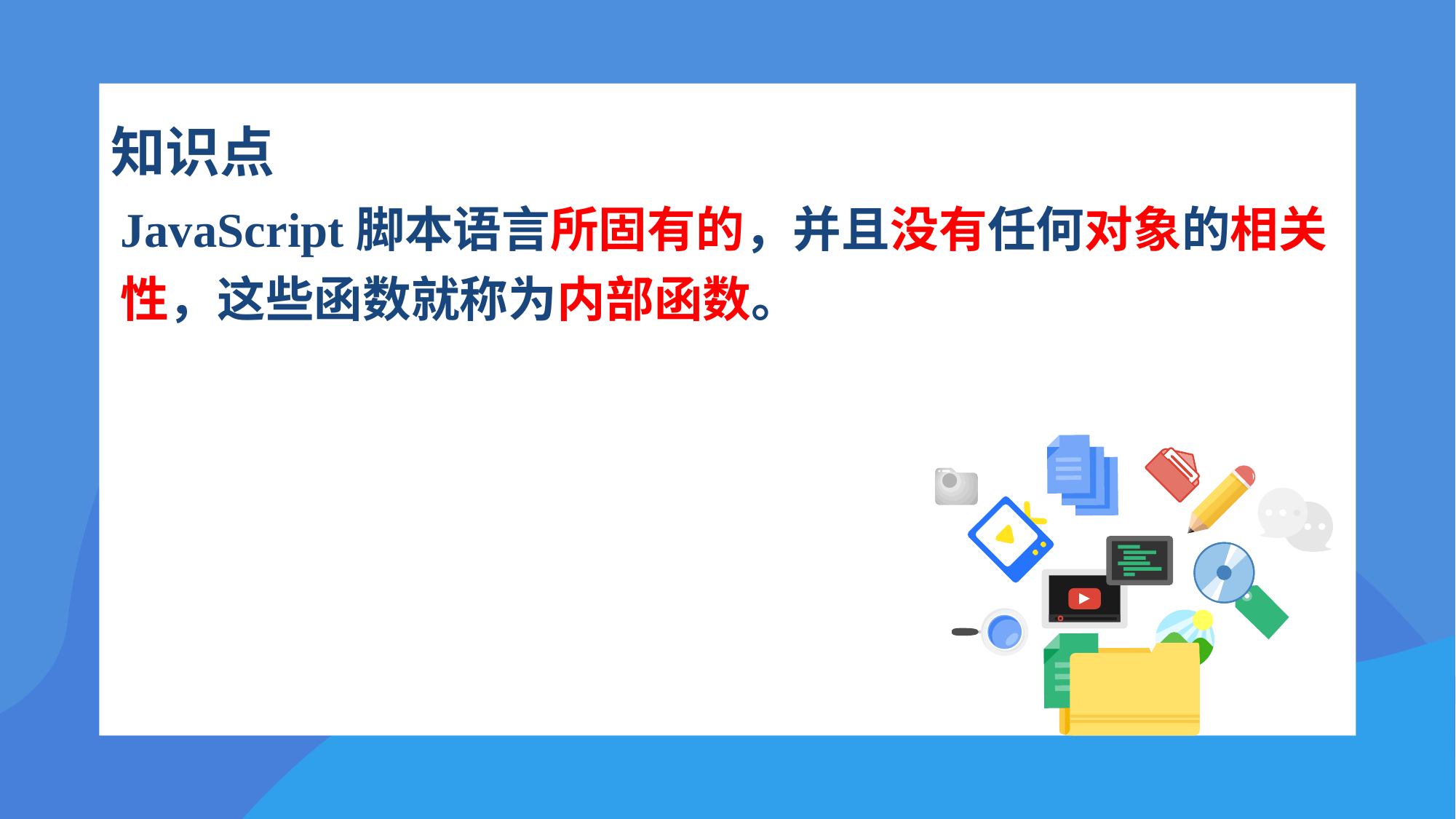

# 知识点
JavaScript脚本语言所固有的，并且没有任何对象的相关性，这些函数就称为内部函数。